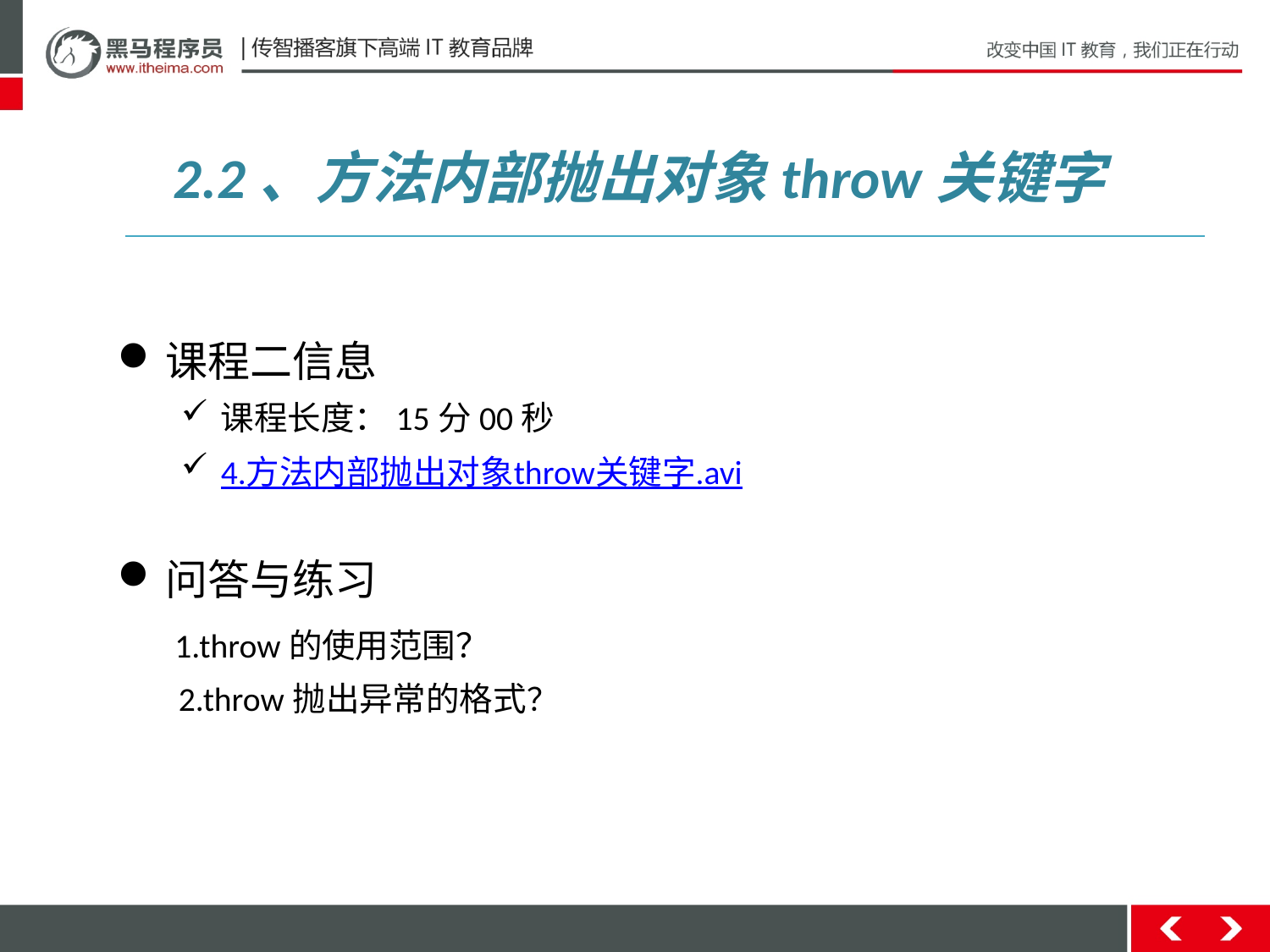

2.2、方法内部抛出对象throw关键字

课程二信息
课程长度：15分00秒
4.方法内部抛出对象throw关键字.avi

问答与练习
      1.throw的使用范围？
        2.throw抛出异常的格式？